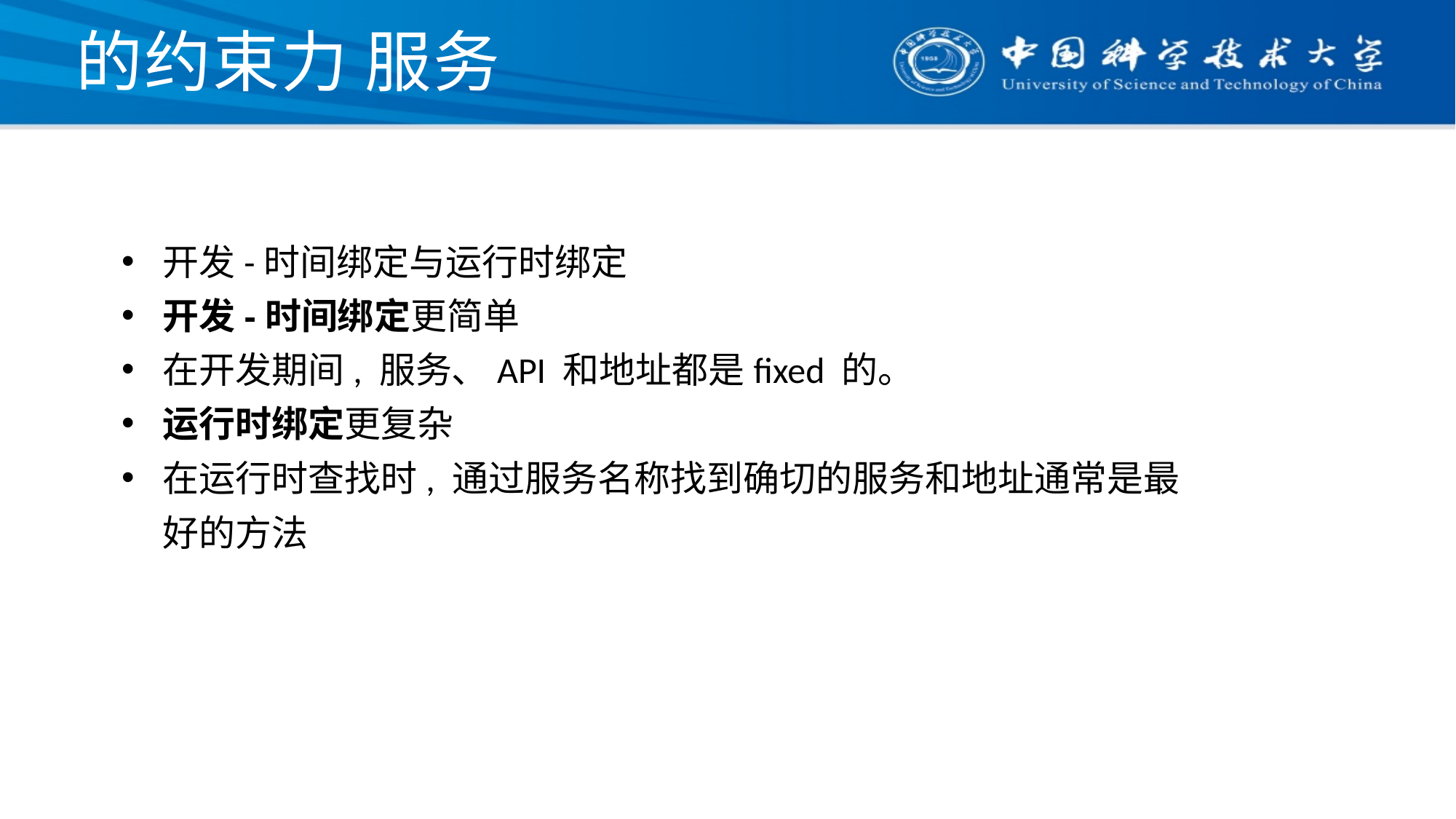

# 的约束力 服务
开发-时间绑定与运行时绑定
开发-时间绑定更简单
在开发期间, 服务、API 和地址都是ﬁxed 的。
运行时绑定更复杂
在运行时查找时, 通过服务名称找到确切的服务和地址通常是最好的方法